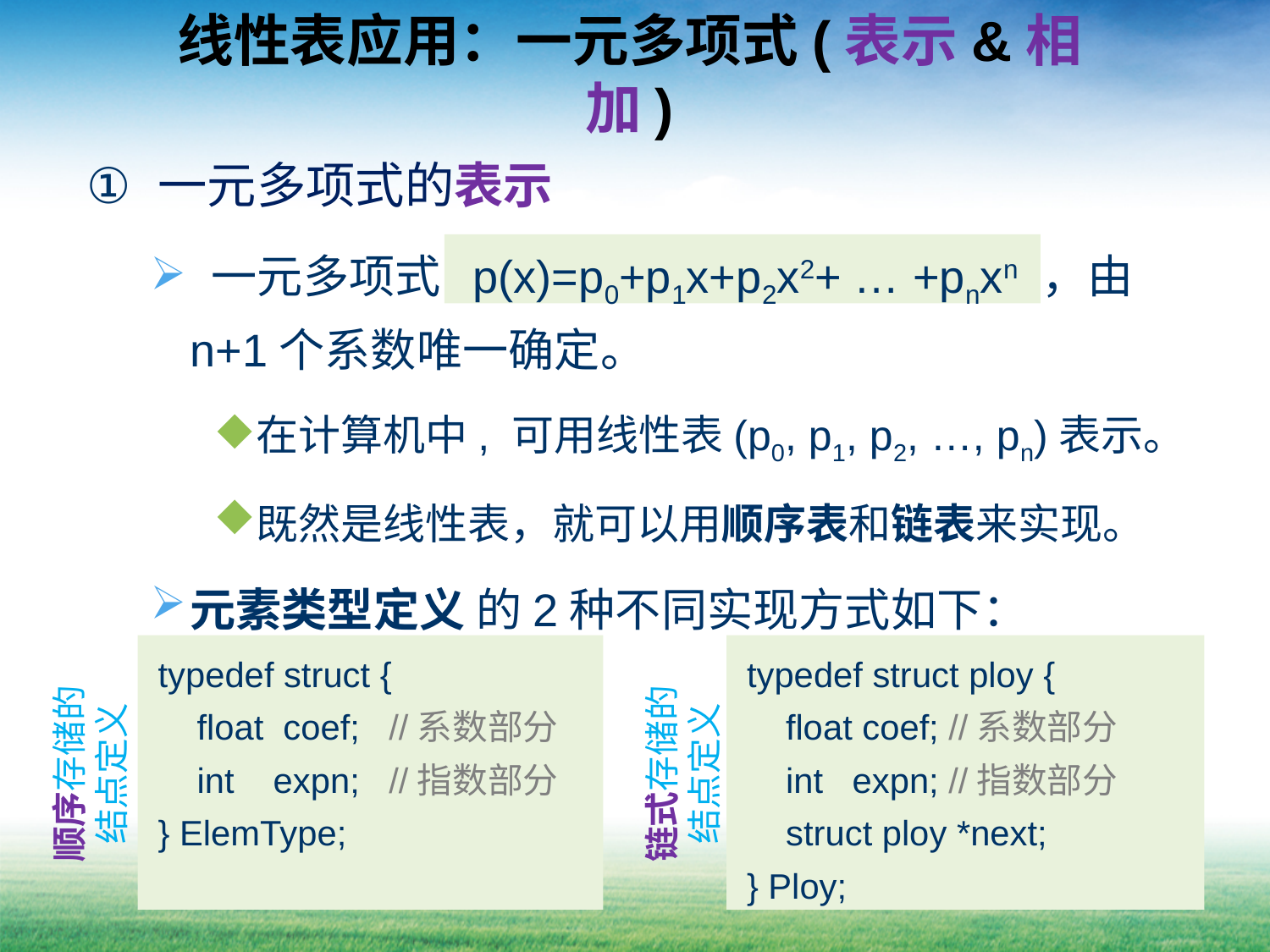

# 线性表应用：一元多项式(表示&相加)
一元多项式的表示
 一元多项式  p(x)=p0+p1x+p2x2+ … +pnxn ，由n+1个系数唯一确定。
在计算机中, 可用线性表(p0, p1, p2, …, pn)表示。
既然是线性表，就可以用顺序表和链表来实现。
元素类型定义 的2种不同实现方式如下：

typedef struct {
    float  coef;   //系数部分
    int    expn;   //指数部分
} ElemType;
typedef struct ploy {
    float coef; //系数部分
    int   expn; //指数部分
    struct ploy *next;
} Ploy;
链式存储的结点定义
顺序存储的结点定义